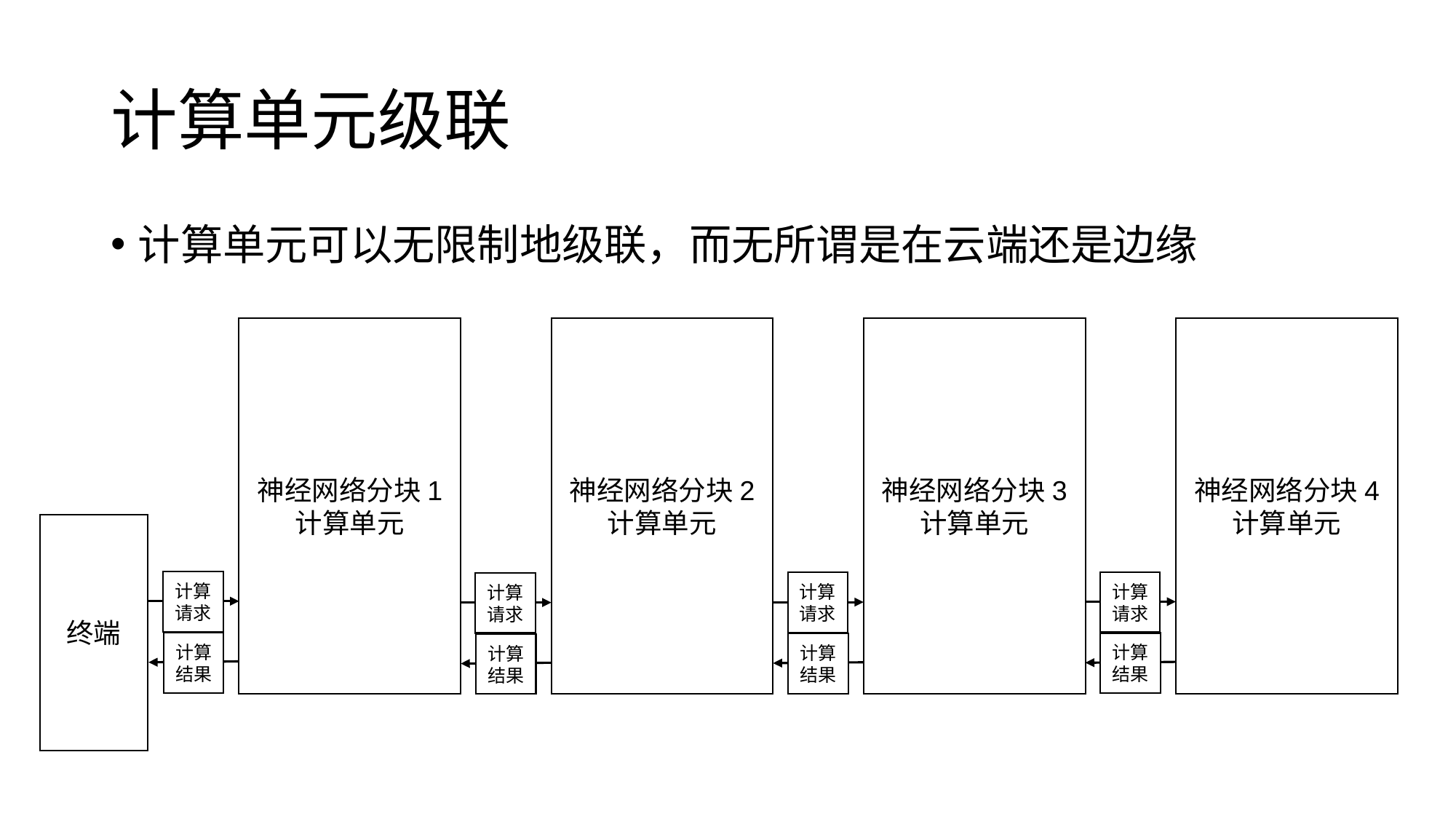

# 计算单元级联
计算单元可以无限制地级联，而无所谓是在云端还是边缘
神经网络分块1
计算单元
神经网络分块2
计算单元
神经网络分块3
计算单元
神经网络分块4
计算单元
终端
计算请求
计算结果
计算请求
计算结果
计算请求
计算结果
计算请求
计算结果